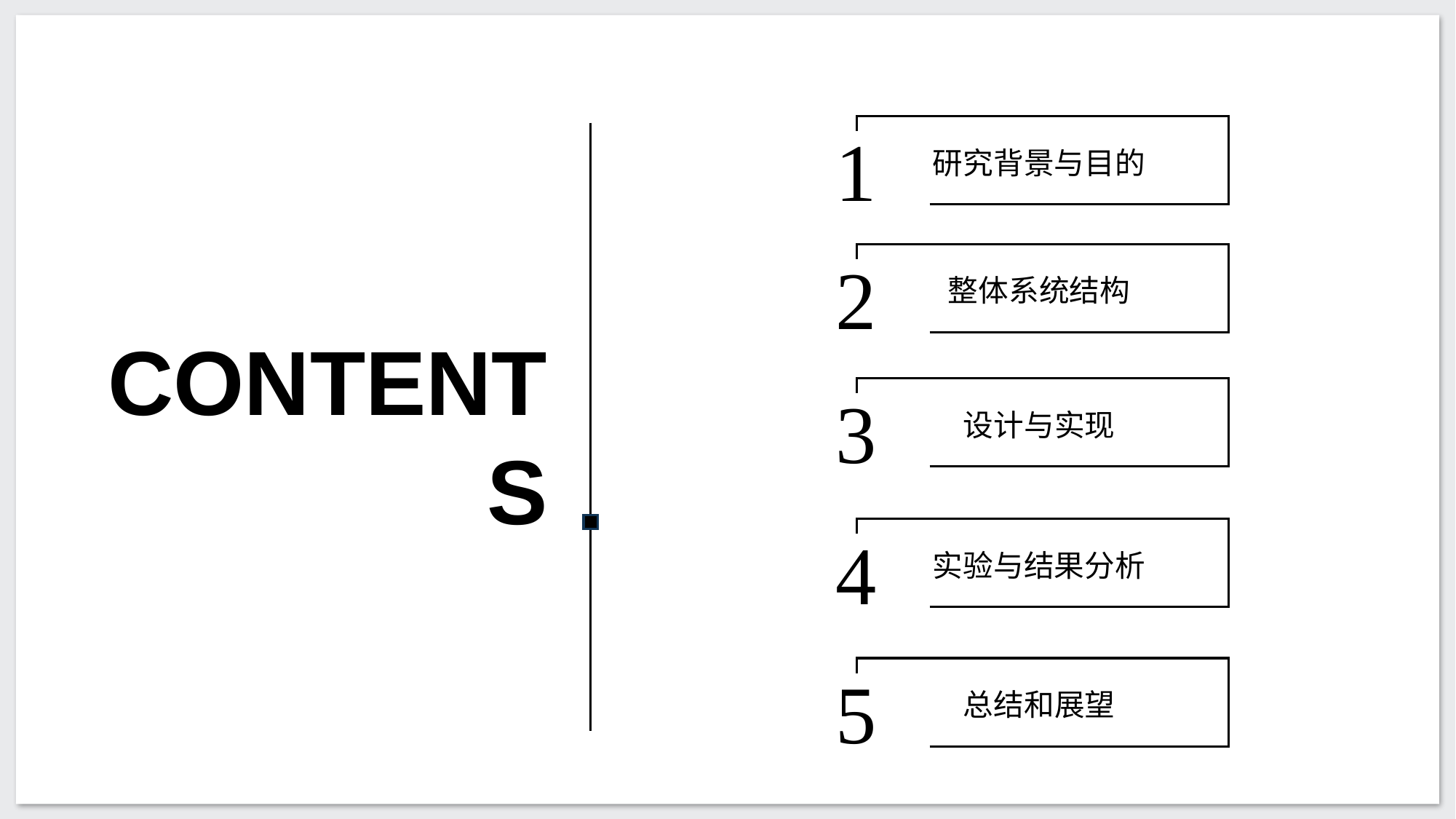

PPT模板 http://www.1ppt.com/moban/
1

研究背景与目的
2

整体系统结构
CONTENTS
3

设计与实现

4

实验与结果分析
5

总结和展望